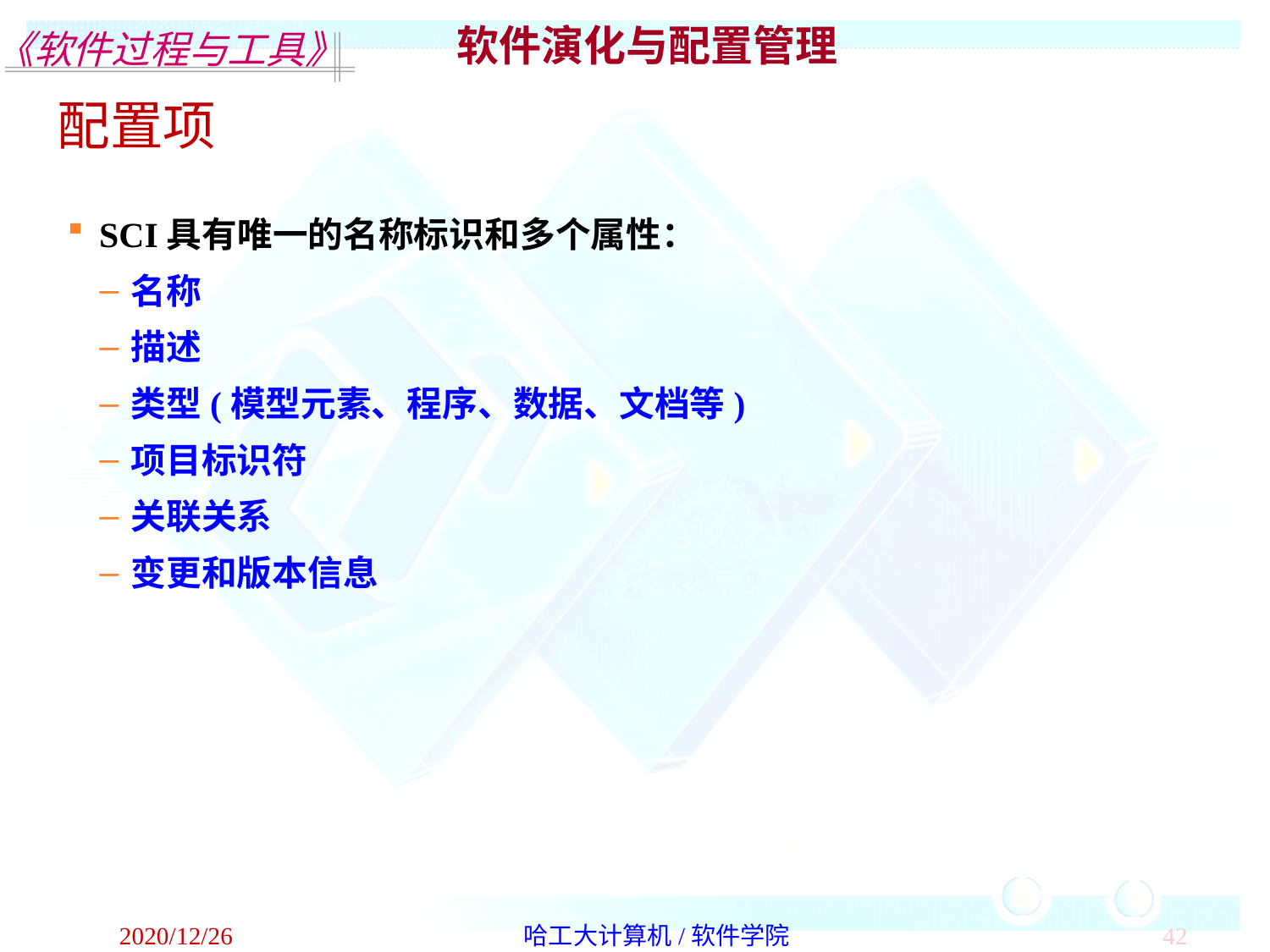

软件演化与配置管理
配置项
SCI具有唯一的名称标识和多个属性：
名称
描述
类型(模型元素、程序、数据、文档等)
项目标识符
关联关系
变更和版本信息